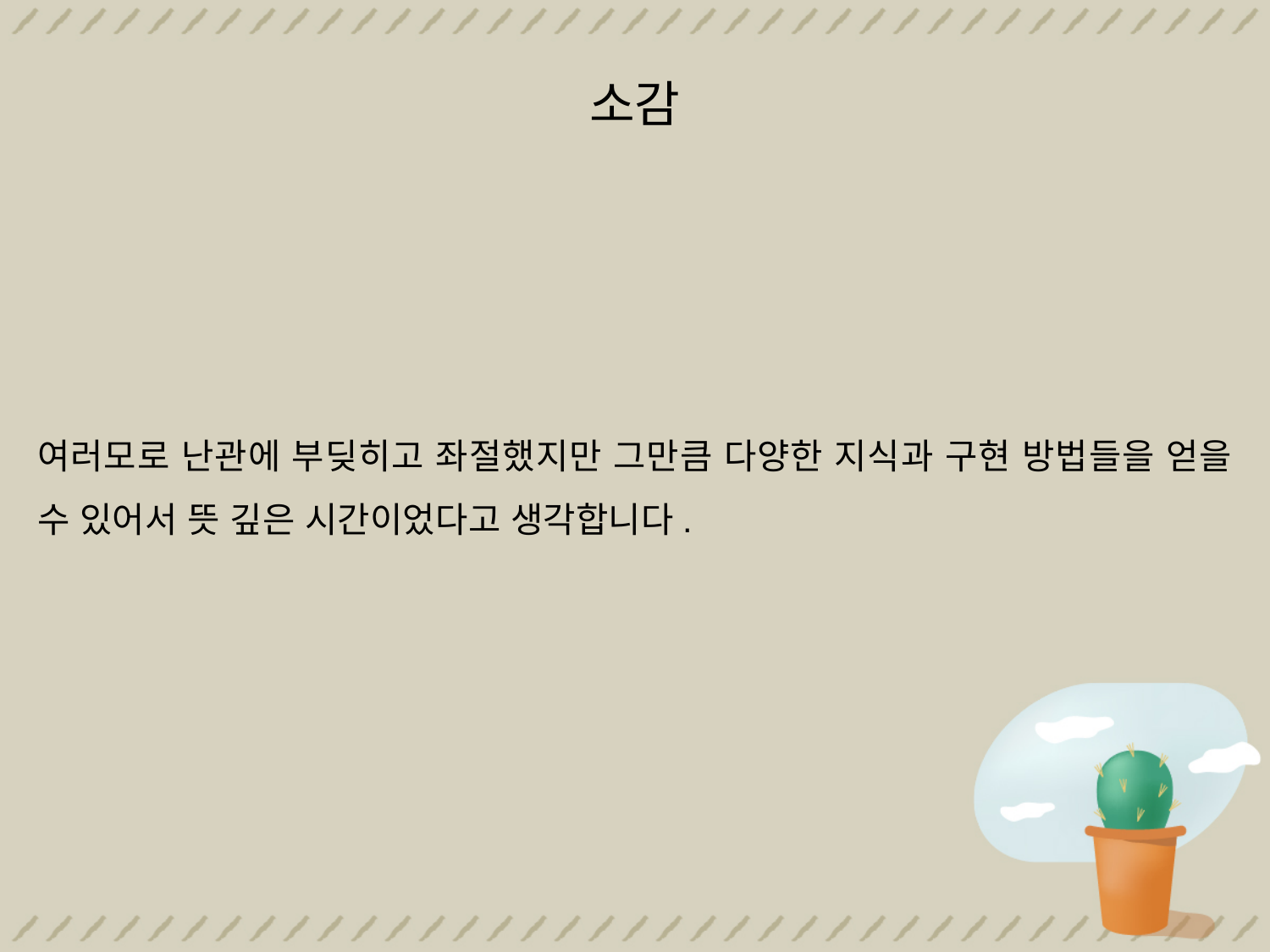

소감
여러모로 난관에 부딪히고 좌절했지만 그만큼 다양한 지식과 구현 방법들을 얻을 수 있어서 뜻 깊은 시간이었다고 생각합니다.